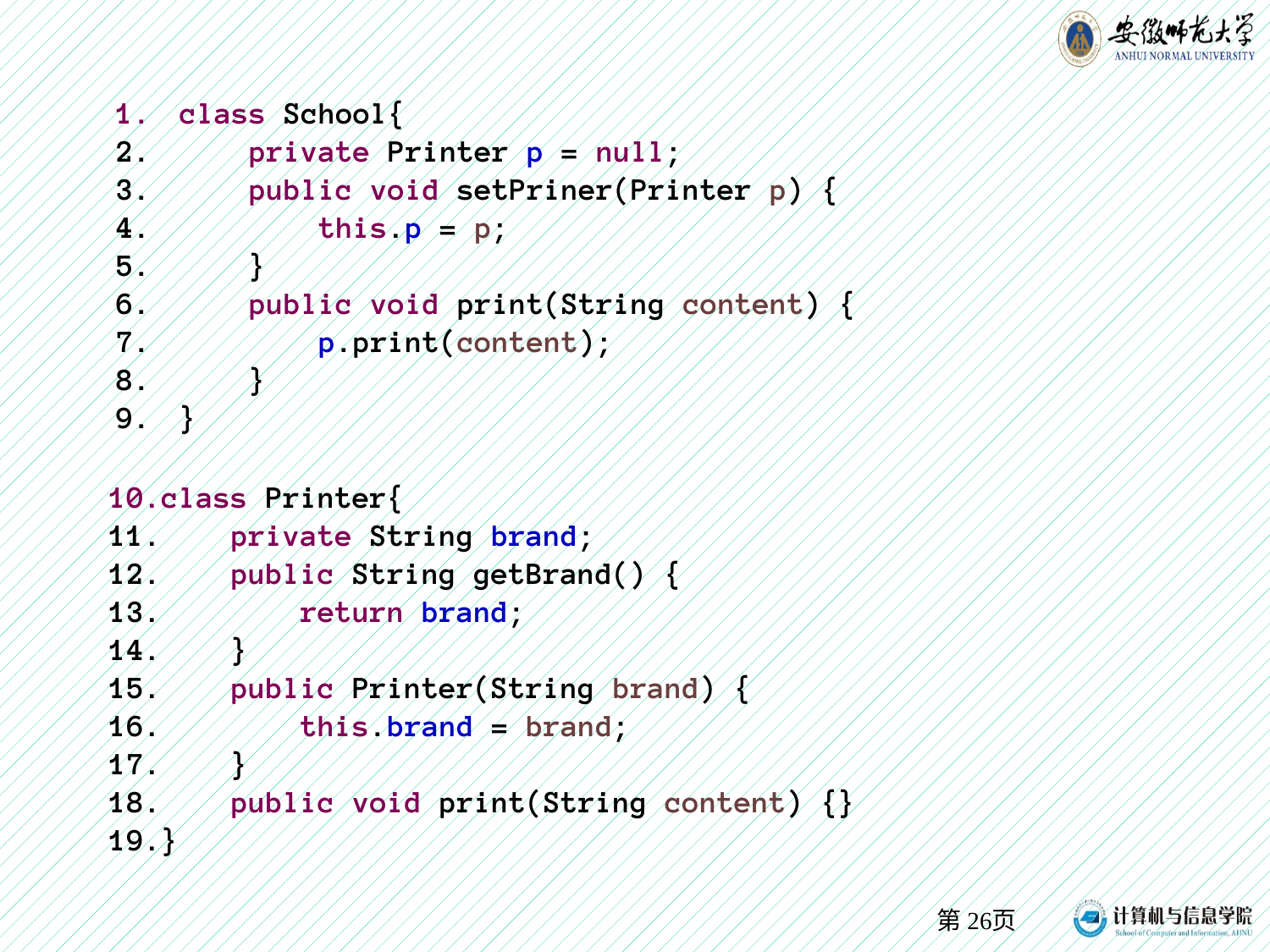

class School{
    private Printer p = null;
    public void setPriner(Printer p) {
        this.p = p;
    }
    public void print(String content) {
        p.print(content);
    }
}
class Printer{
    private String brand;
    public String getBrand() {
        return brand;
    }
    public Printer(String brand) {
        this.brand = brand;
    }
    public void print(String content) {}
}
第26页